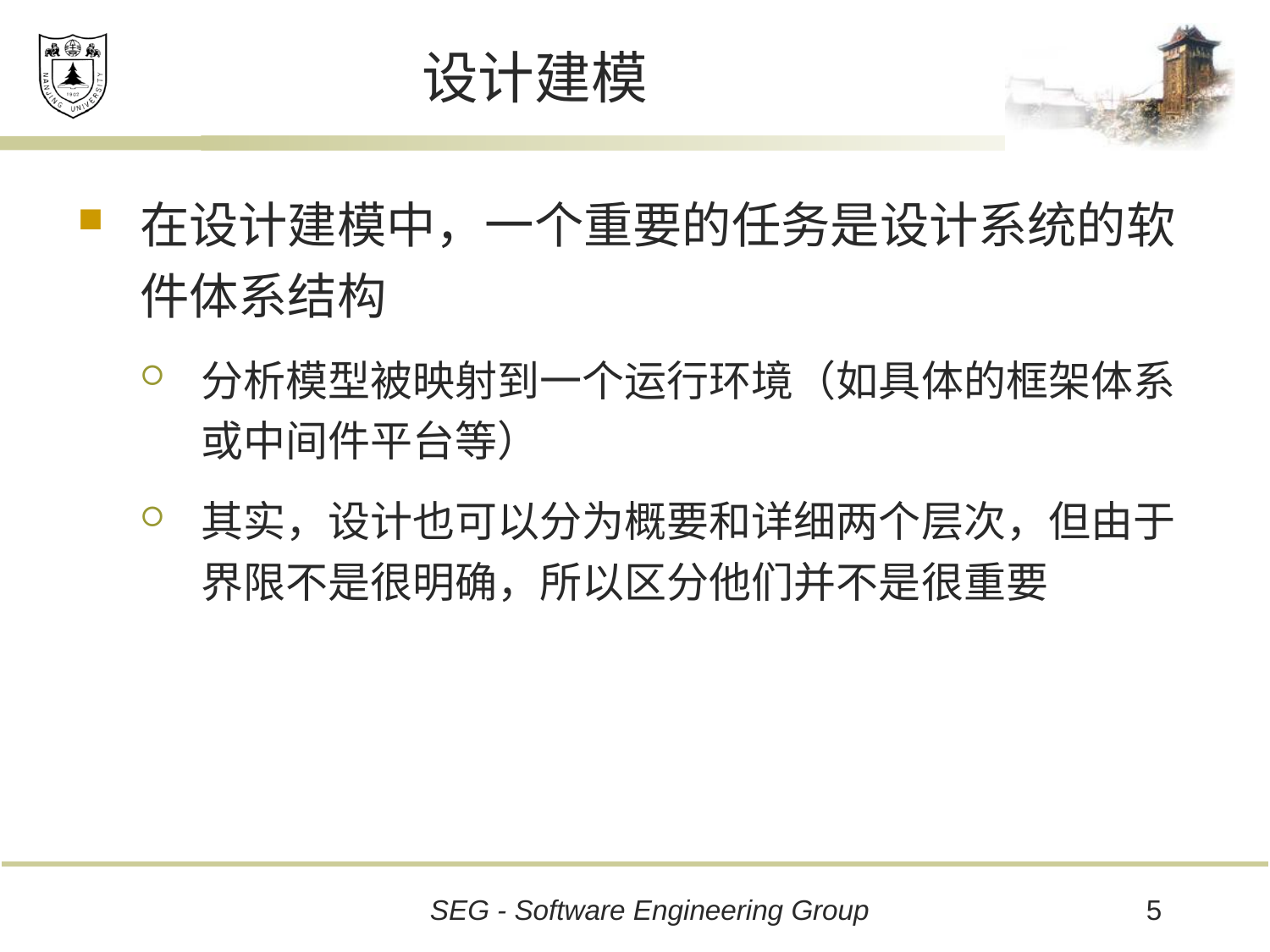

# 设计建模
在设计建模中，一个重要的任务是设计系统的软件体系结构
分析模型被映射到一个运行环境（如具体的框架体系或中间件平台等）
其实，设计也可以分为概要和详细两个层次，但由于界限不是很明确，所以区分他们并不是很重要
5
SEG - Software Engineering Group